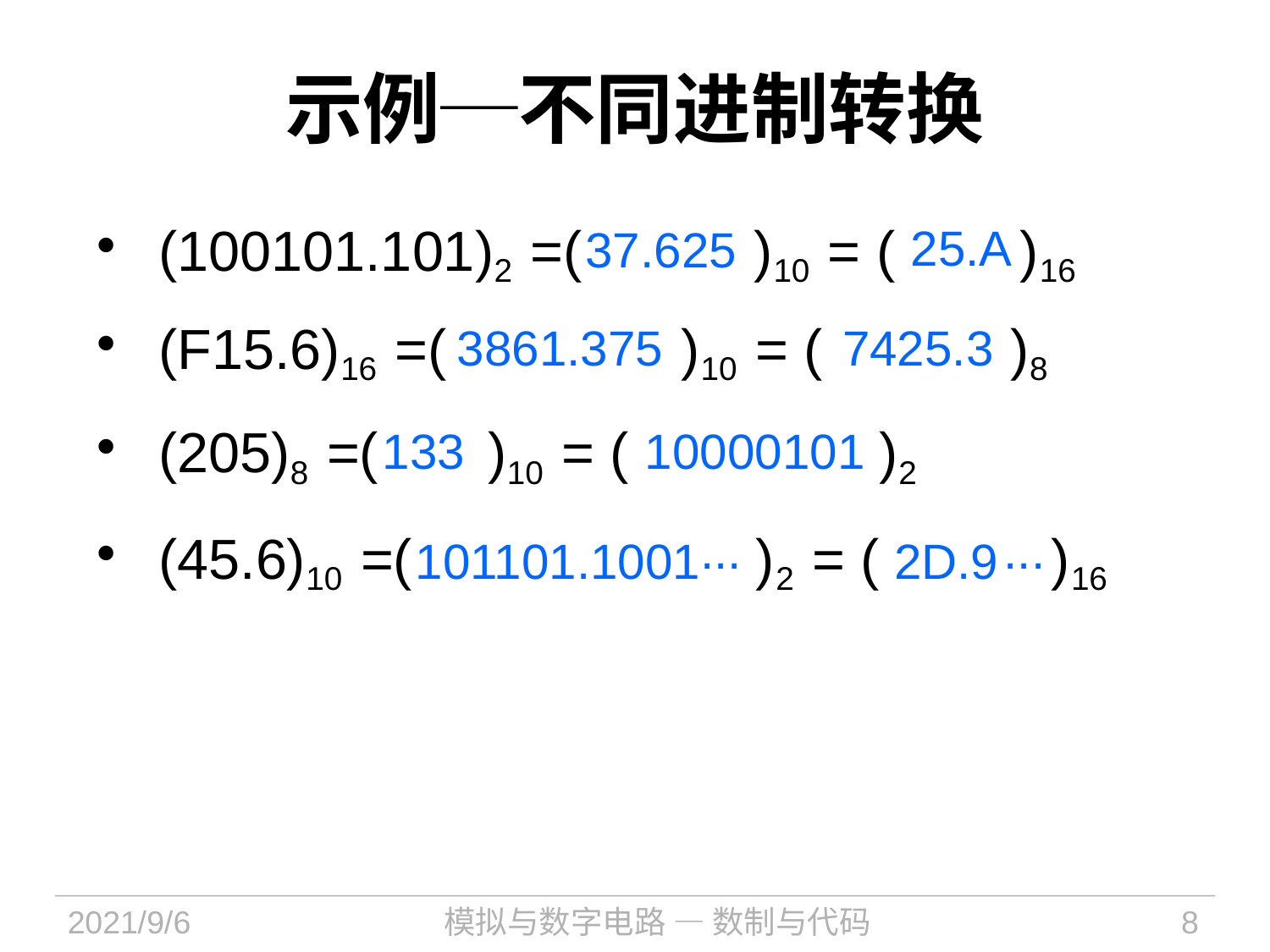

# 示例─不同进制转换
  (100101.101)2  =(           )10  = (        )16
25.A
37.625
  (F15.6)16  =(               )10  = (            )8
3861.375
7425.3
  (205)8  =(       )10  = (                )2
133
10000101
  (45.6)10  =(                      )2  = (           )16
...
101101.1001
...
2D.9
2021/9/6
模拟与数字电路 — 数制与代码
8